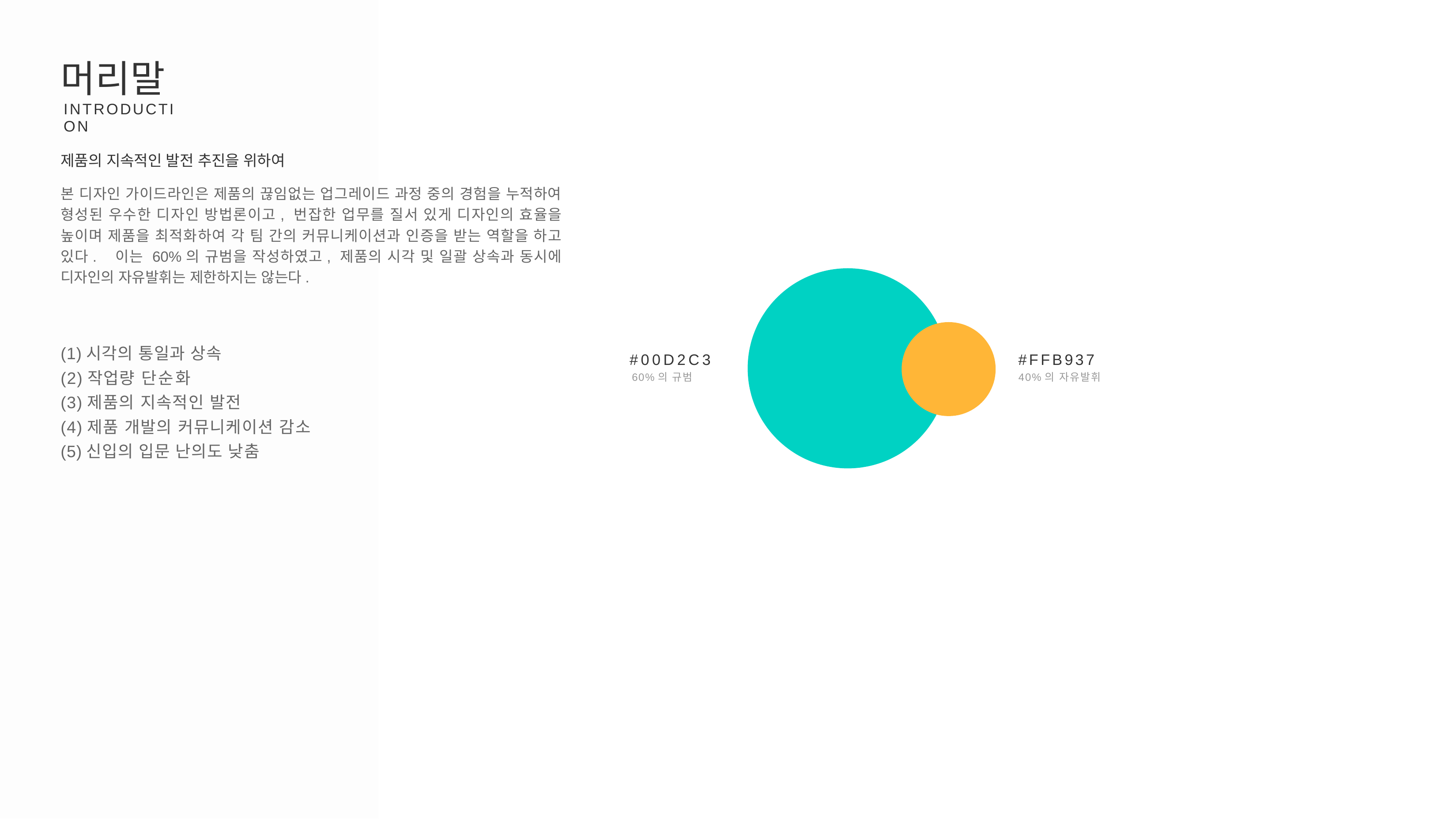

# 머리말
INTRODUCTION
제품의 지속적인 발전 추진을 위하여
본 디자인 가이드라인은 제품의 끊임없는 업그레이드 과정 중의 경험을 누적하여 형성된 우수한 디자인 방법론이고, 번잡한 업무를 질서 있게 디자인의 효율을 높이며 제품을 최적화하여 각 팀 간의 커뮤니케이션과 인증을 받는 역할을 하고 있다.   이는 60%의 규범을 작성하였고, 제품의 시각 및 일괄 상속과 동시에 디자인의 자유발휘는 제한하지는 않는다.

(1)시각의 통일과 상속
(2)작업량 단순화
(3)제품의 지속적인 발전
(4)제품 개발의 커뮤니케이션 감소
(5)신입의 입문 난의도 낮춤
#00D2C3
60%의 규범
#FFB937
40%의 자유발휘